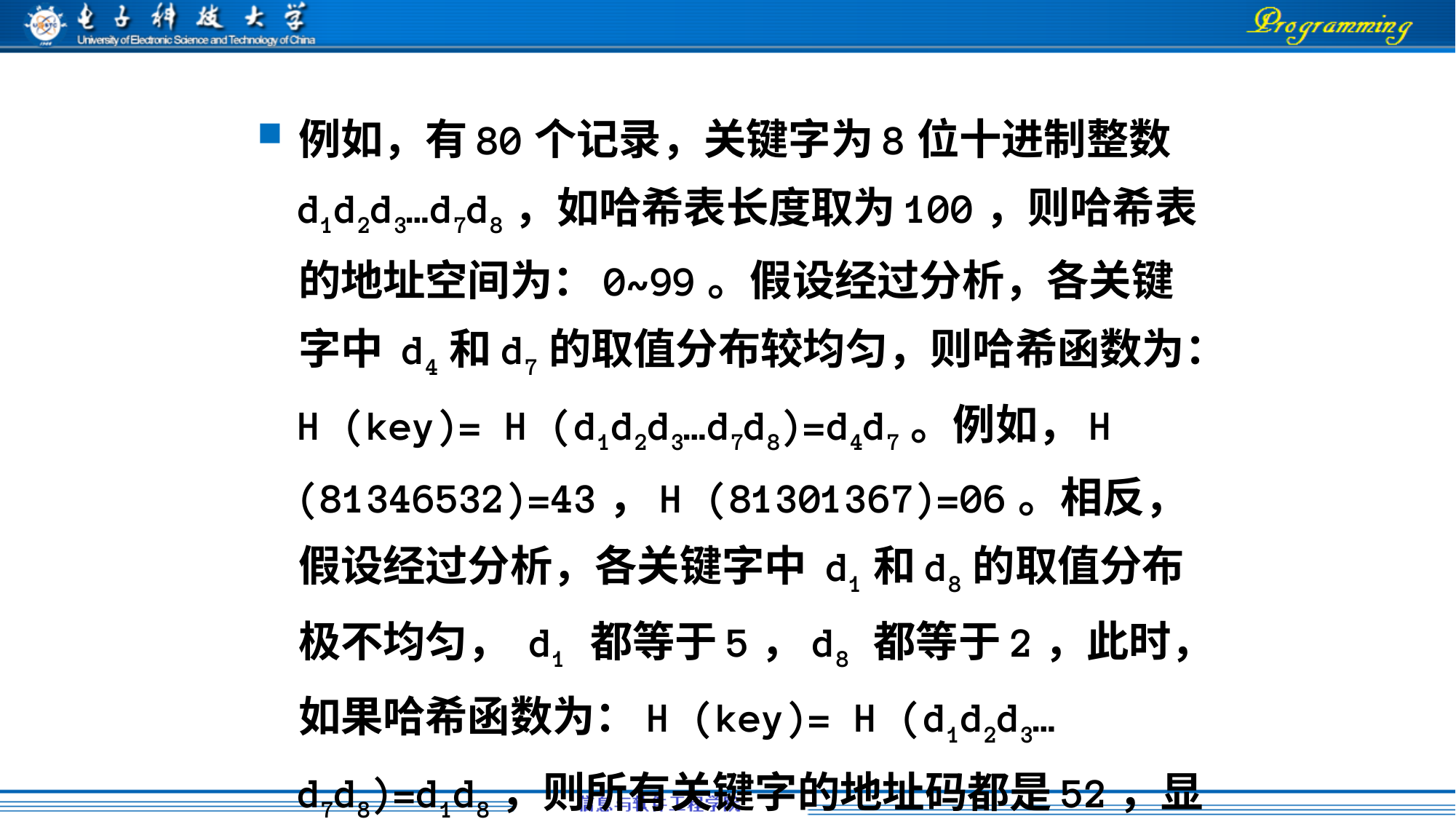

例如，有80个记录，关键字为8位十进制整数d1d2d3…d7d8，如哈希表长度取为100，则哈希表的地址空间为：0~99。假设经过分析，各关键字中 d4和d7的取值分布较均匀，则哈希函数为：H (key)= H (d1d2d3…d7d8)=d4d7。例如，H (81346532)=43，H (81301367)=06。相反，假设经过分析，各关键字中 d1和d8的取值分布极不均匀， d1 都等于5，d8 都等于2，此时，如果哈希函数为：H (key)= H (d1d2d3…d7d8)=d1d8，则所有关键字的地址码都是52，显然不可取。